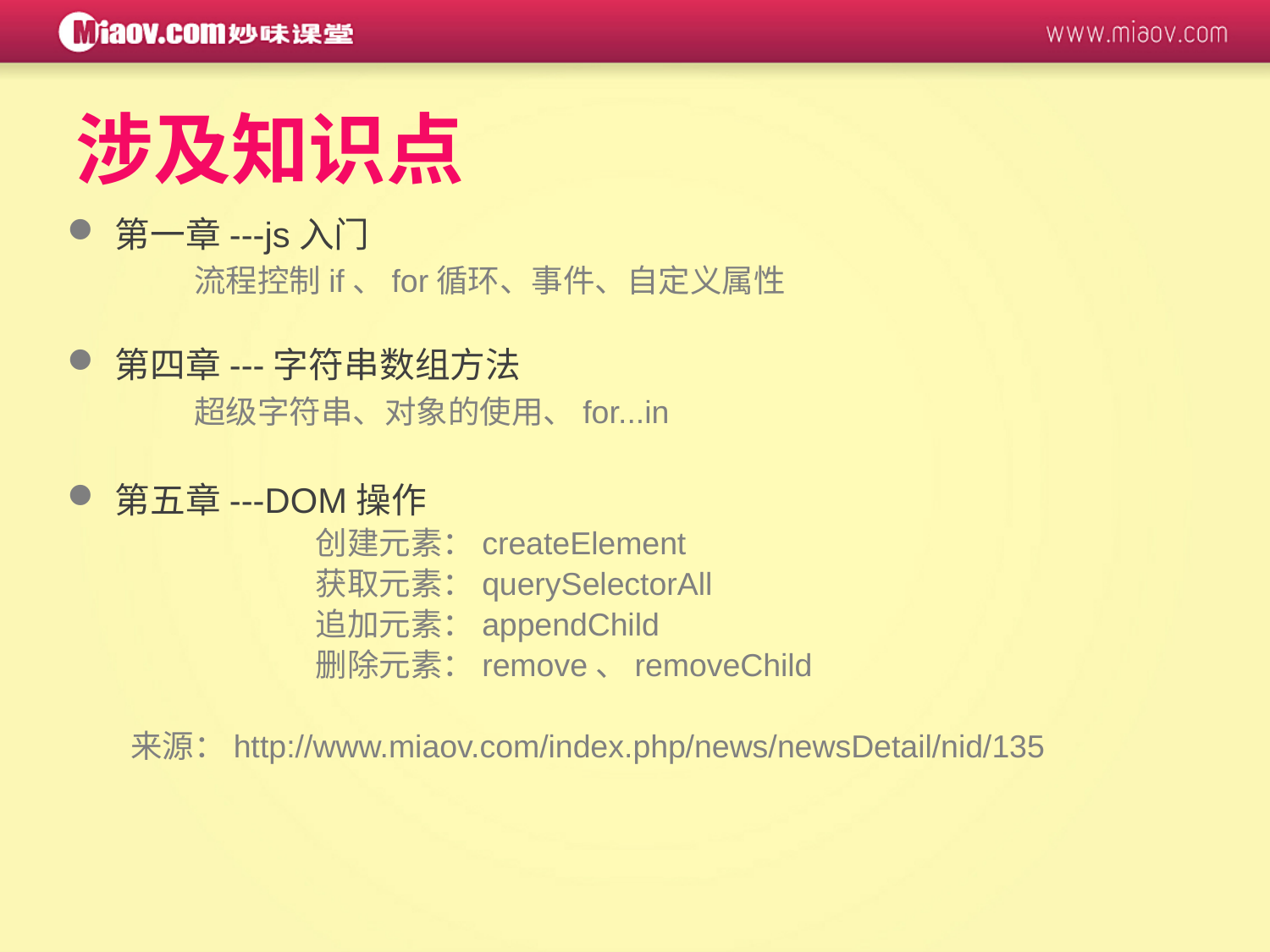

# 涉及知识点

第一章---js入门
	流程控制if、for循环、事件、自定义属性

第四章---字符串数组方法
	超级字符串、对象的使用、for...in

第五章---DOM操作
	       创建元素：createElement
	       获取元素：querySelectorAll
	       追加元素：appendChild
	       删除元素：remove、removeChild

来源：http://www.miaov.com/index.php/news/newsDetail/nid/135